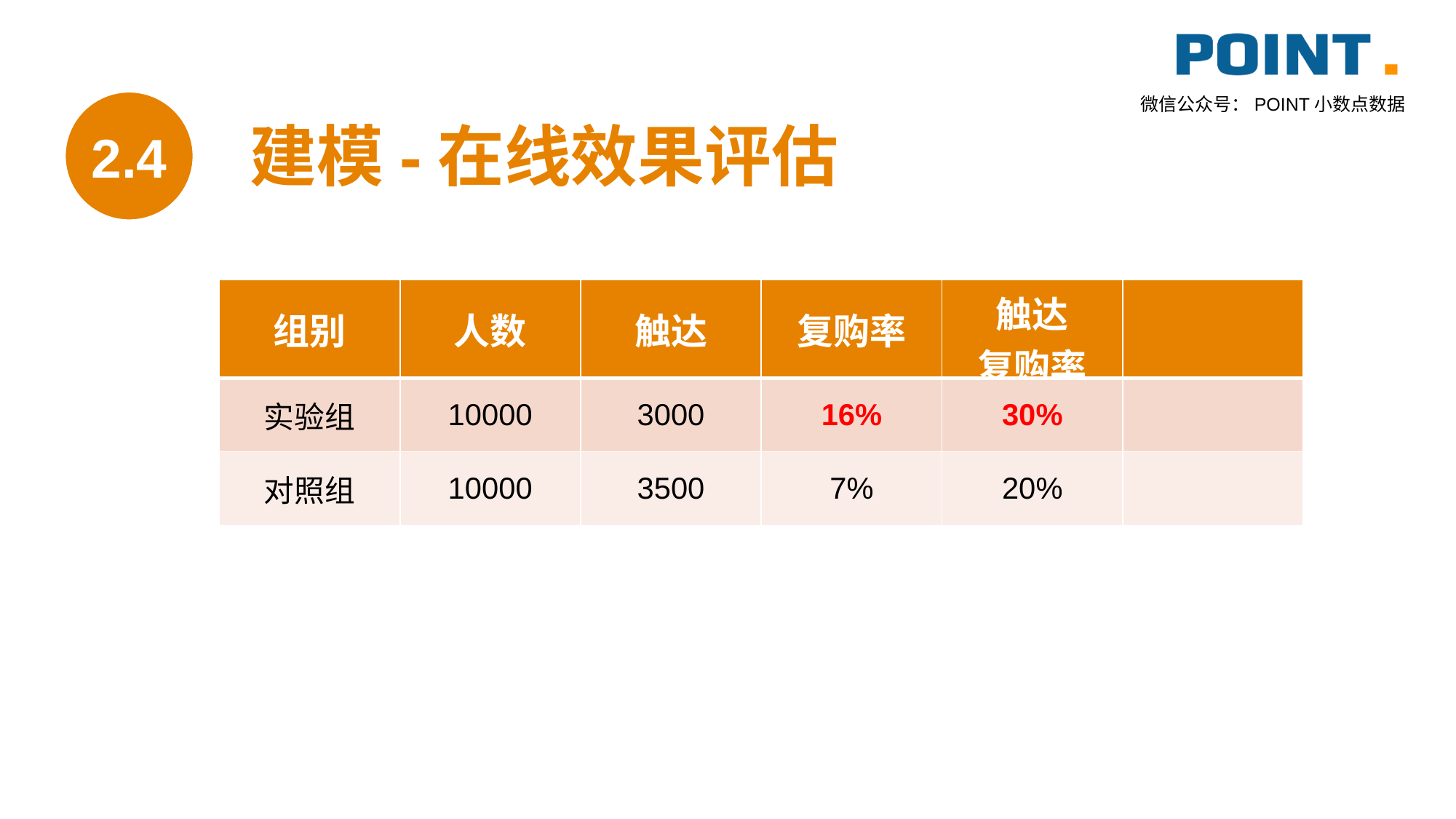

2.4
建模-在线效果评估
| 组别 | 人数 | 触达 | 复购率 | 触达 复购率 |  |
| --- | --- | --- | --- | --- | --- |
| 实验组 | 10000 | 3000 | 16% | 30% |  |
| 对照组 | 10000 | 3500 | 7% | 20% |  |